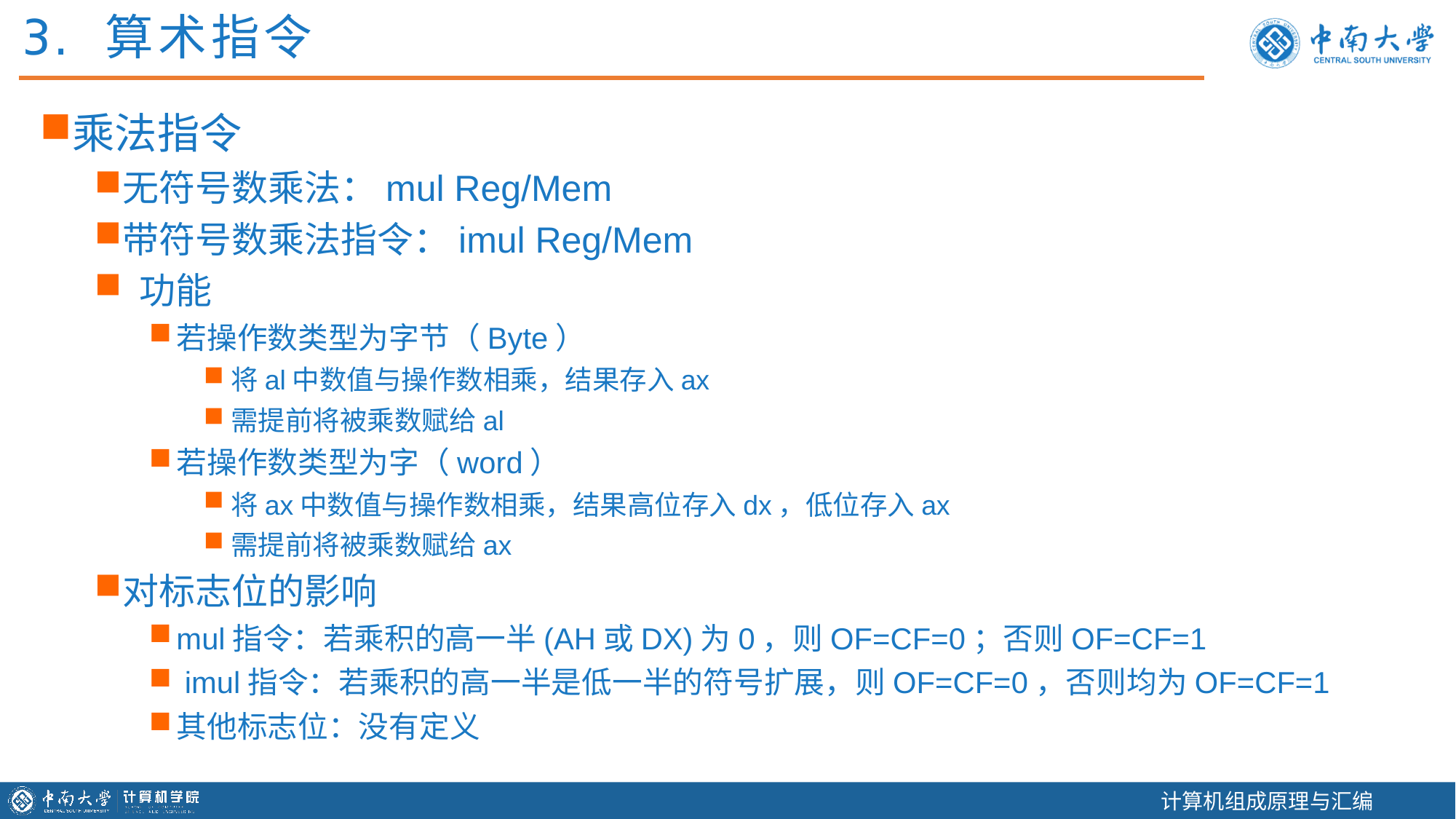

3. 算术指令
乘法指令
无符号数乘法：mul Reg/Mem
带符号数乘法指令：imul Reg/Mem
 功能
若操作数类型为字节（Byte）
将al中数值与操作数相乘，结果存入ax
需提前将被乘数赋给al
若操作数类型为字（word）
将ax中数值与操作数相乘，结果高位存入dx，低位存入ax
需提前将被乘数赋给ax
对标志位的影响
mul指令：若乘积的高一半(AH或DX)为0，则OF=CF=0；否则OF=CF=1
 imul指令：若乘积的高一半是低一半的符号扩展，则OF=CF=0，否则均为OF=CF=1
其他标志位：没有定义

28